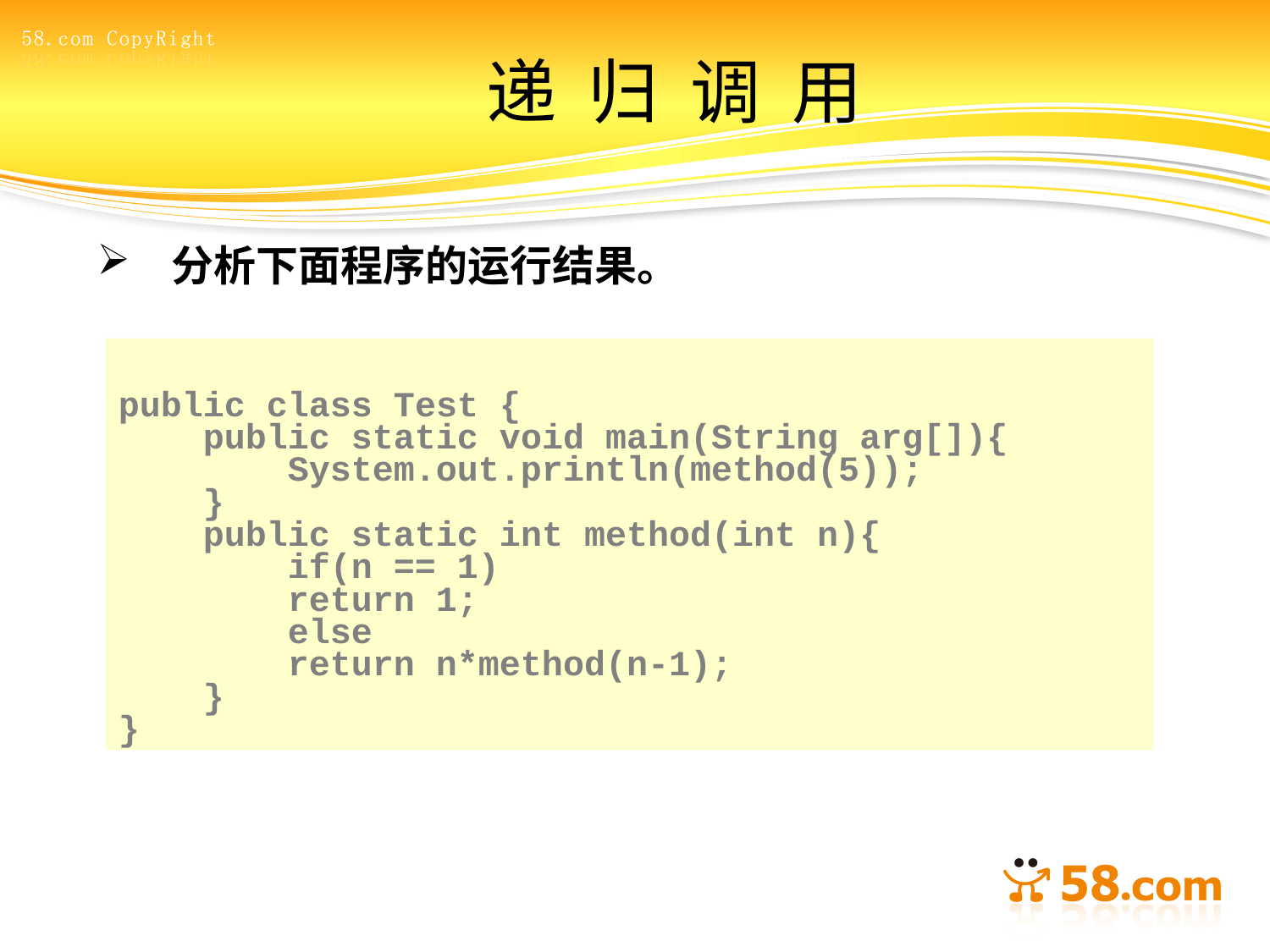

# 递  归  调  用
分析下面程序的运行结果。

public class Test {
    public static void main(String arg[]){
        System.out.println(method(5));
    }
    public static int method(int n){
        if(n == 1)
        return 1;
        else
        return n*method(n-1);
    }
}